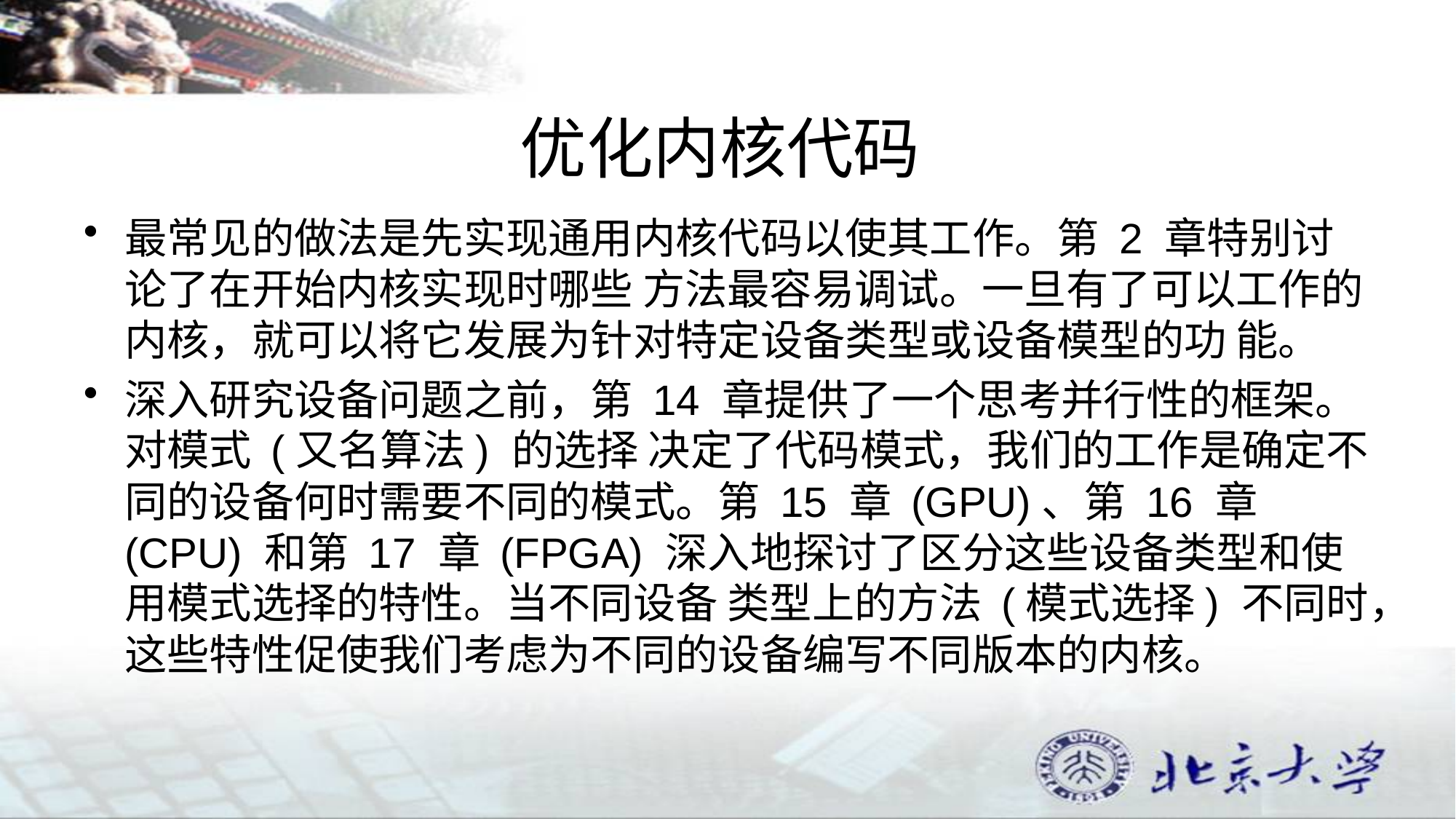

# 优化内核代码
最常见的做法是先实现通用内核代码以使其工作。第 2 章特别讨论了在开始内核实现时哪些 方法最容易调试。一旦有了可以工作的内核，就可以将它发展为针对特定设备类型或设备模型的功 能。
深入研究设备问题之前，第 14 章提供了一个思考并行性的框架。对模式 (又名算法) 的选择 决定了代码模式，我们的工作是确定不同的设备何时需要不同的模式。第 15 章 (GPU)、第 16 章 (CPU) 和第 17 章 (FPGA) 深入地探讨了区分这些设备类型和使用模式选择的特性。当不同设备 类型上的方法 (模式选择) 不同时，这些特性促使我们考虑为不同的设备编写不同版本的内核。